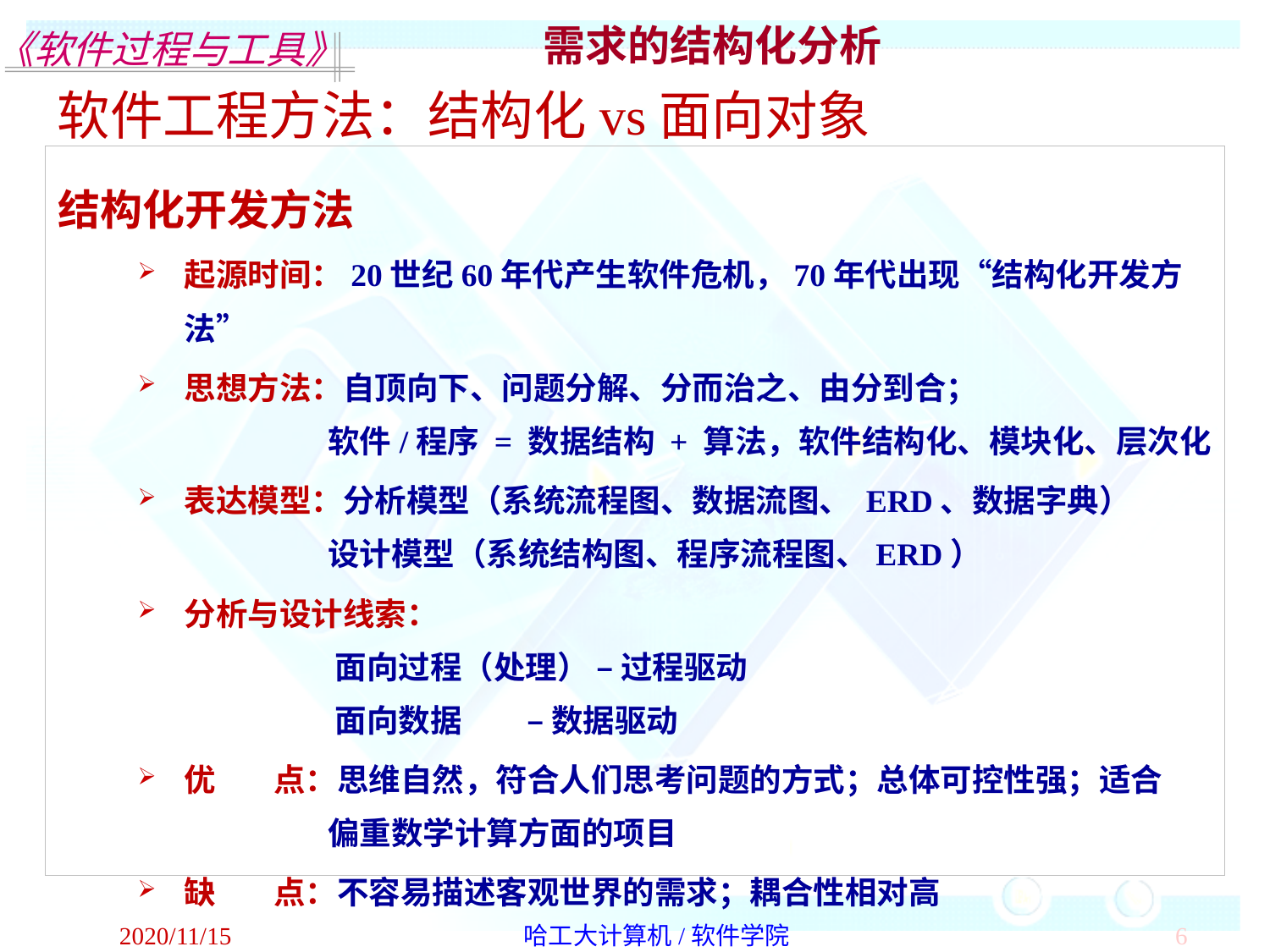

需求的结构化分析
软件工程方法：结构化vs面向对象
结构化开发方法
起源时间：20世纪60年代产生软件危机，70年代出现“结构化开发方法”
思想方法：自顶向下、问题分解、分而治之、由分到合；
                    软件/程序 = 数据结构 + 算法，软件结构化、模块化、层次化
表达模型：分析模型（系统流程图、数据流图、 ERD、数据字典）
                    设计模型（系统结构图、程序流程图、ERD）
分析与设计线索：
                     面向过程（处理） – 过程驱动
                     面向数据         – 数据驱动
优        点：思维自然，符合人们思考问题的方式；总体可控性强；适合
                    偏重数学计算方面的项目
缺        点：不容易描述客观世界的需求；耦合性相对高